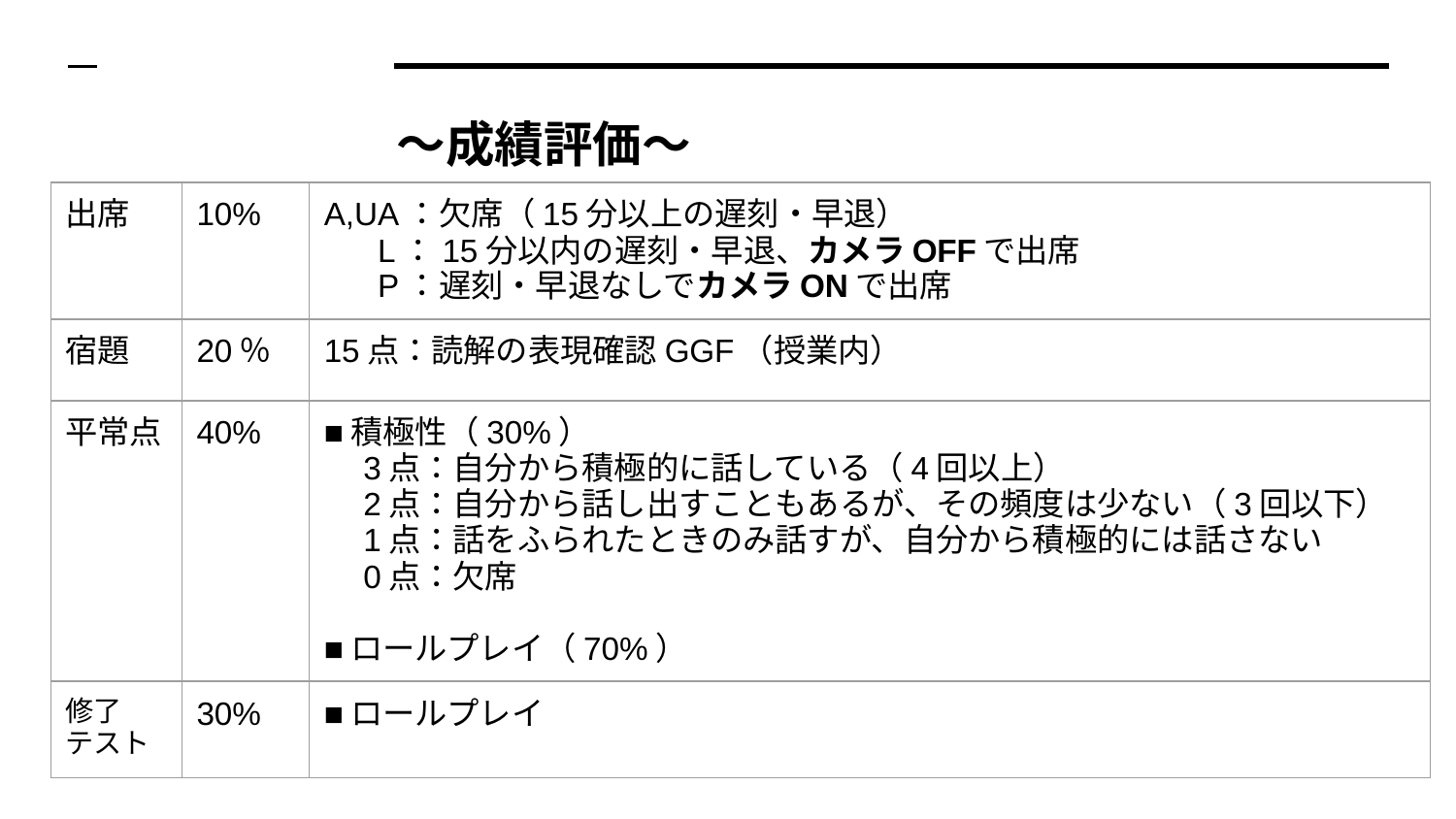

# ～成績評価～
| 出席 | 10% | A,UA：欠席（15分以上の遅刻・早退） L：15分以内の遅刻・早退、カメラOFFで出席 P：遅刻・早退なしでカメラONで出席 |
| --- | --- | --- |
| 宿題 | 20％ | 15点：読解の表現確認GGF（授業内） |
| 平常点 | 40% | ■積極性（30%） 　3点：自分から積極的に話している（4回以上） 　2点：自分から話し出すこともあるが、その頻度は少ない（3回以下） 　1点：話をふられたときのみ話すが、自分から積極的には話さない 　0点：欠席 ■ロールプレイ（70%） |
| 修了 テスト | 30% | ■ロールプレイ |